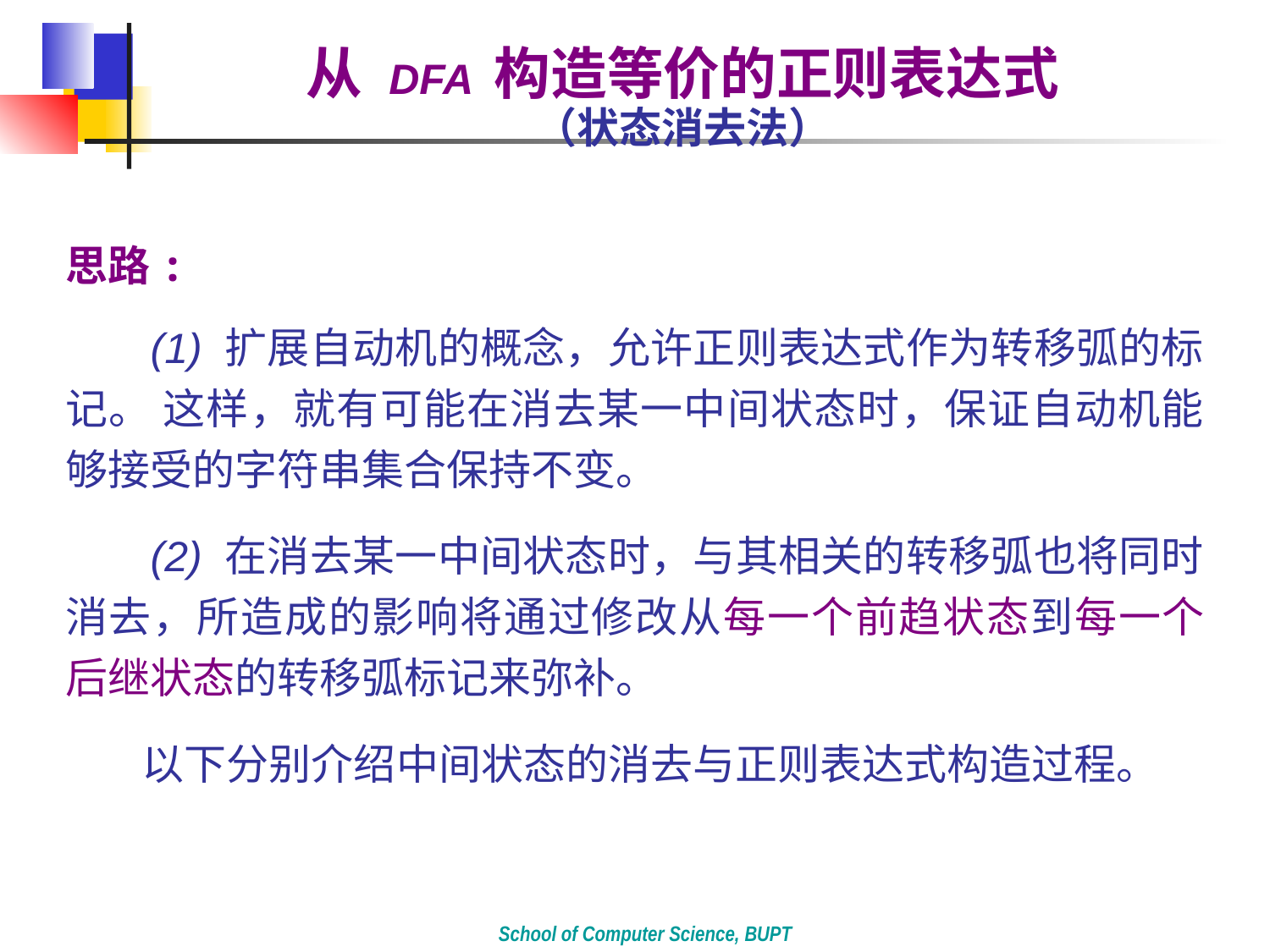

从 DFA 构造等价的正则表达式
（状态消去法）
思路:

       (1) 扩展自动机的概念，允许正则表达式作为转移弧的标记。 这样，就有可能在消去某一中间状态时，保证自动机能够接受的字符串集合保持不变。

       (2) 在消去某一中间状态时，与其相关的转移弧也将同时消去，所造成的影响将通过修改从每一个前趋状态到每一个后继状态的转移弧标记来弥补。

       以下分别介绍中间状态的消去与正则表达式构造过程。

School of Computer Science, BUPT
13